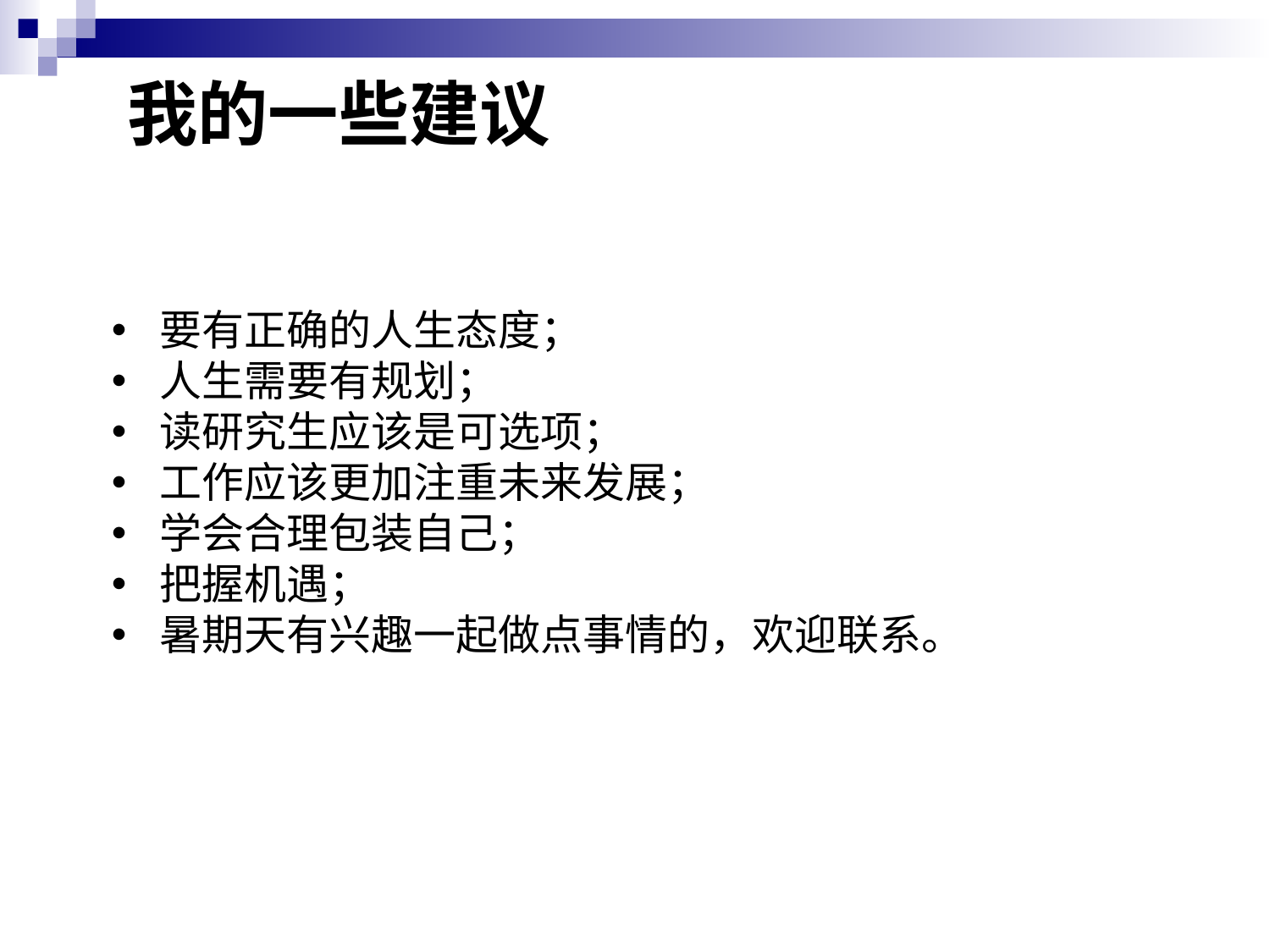

我的一些建议
要有正确的人生态度；
人生需要有规划；
读研究生应该是可选项；
工作应该更加注重未来发展；
学会合理包装自己；
把握机遇；
暑期天有兴趣一起做点事情的，欢迎联系。